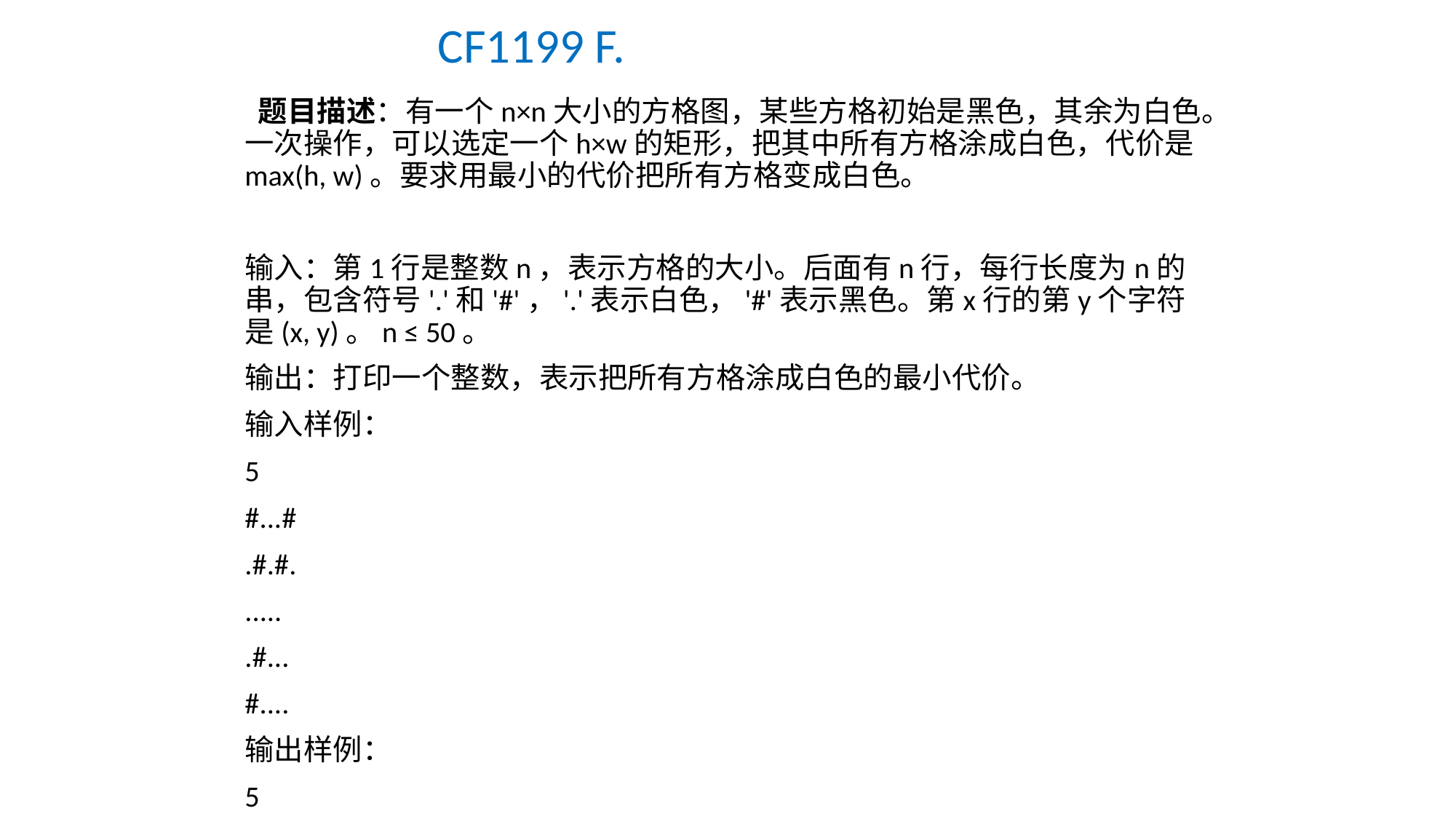

# CF1199 F.
 题目描述：有一个n×n大小的方格图，某些方格初始是黑色，其余为白色。一次操作，可以选定一个h×w的矩形，把其中所有方格涂成白色，代价是max(h, w)。要求用最小的代价把所有方格变成白色。

输入：第1行是整数n，表示方格的大小。后面有n行，每行长度为n的串，包含符号'.'和'#'，'.'表示白色，'#'表示黑色。第x行的第y个字符是(x, y)。n ≤ 50。
输出：打印一个整数，表示把所有方格涂成白色的最小代价。
输入样例：
5
#...#
.#.#.
.....
.#...
#....
输出样例：
5